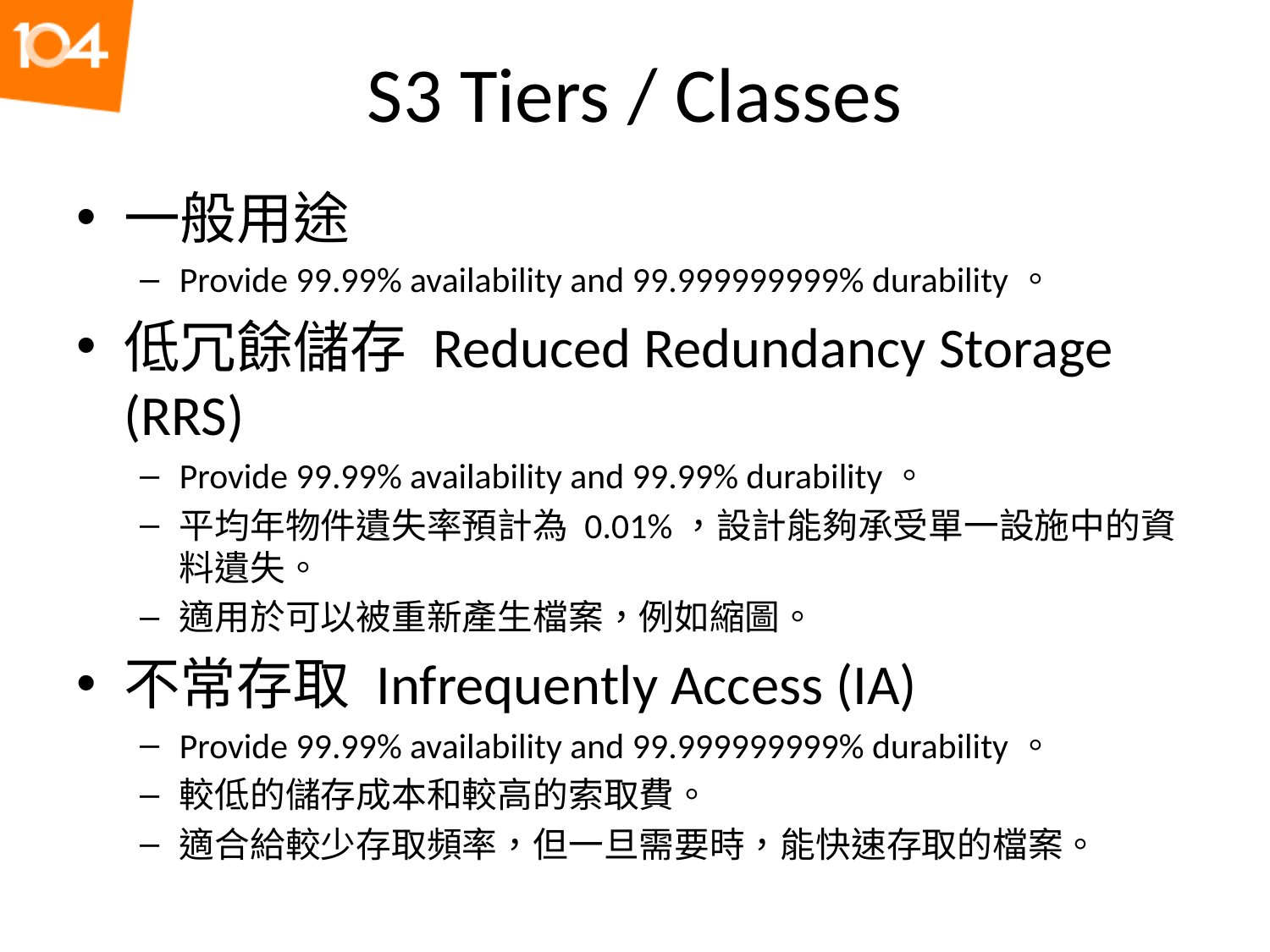

# S3 Tiers / Classes
一般用途
Provide 99.99% availability and 99.999999999% durability。
低冗餘儲存 Reduced Redundancy Storage (RRS)
Provide 99.99% availability and 99.99% durability。
平均年物件遺失率預計為 0.01%，設計能夠承受單一設施中的資料遺失。
適用於可以被重新產生檔案，例如縮圖。
不常存取 Infrequently Access (IA)
Provide 99.99% availability and 99.999999999% durability。
較低的儲存成本和較高的索取費。
適合給較少存取頻率，但一旦需要時，能快速存取的檔案。